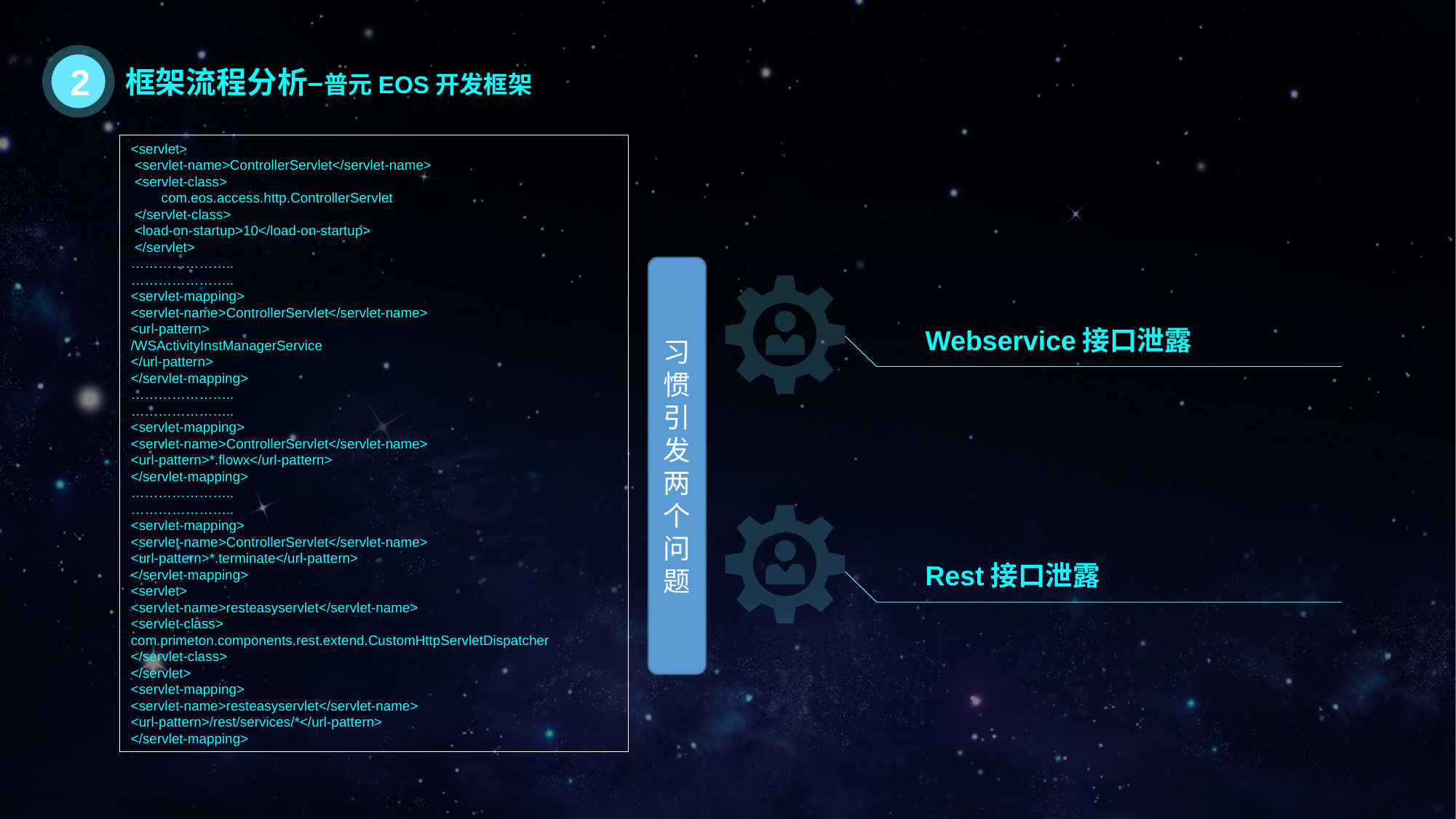

2
框架流程分析–普元EOS开发框架
<servlet>
 <servlet-name>ControllerServlet</servlet-name>
 <servlet-class>
        com.eos.access.http.ControllerServlet
 </servlet-class>
 <load-on-startup>10</load-on-startup>
 </servlet>
…………………..
…………………..
<servlet-mapping>
<servlet-name>ControllerServlet</servlet-name>
<url-pattern>
/WSActivityInstManagerService
</url-pattern>
</servlet-mapping>
…………………..
…………………..
<servlet-mapping>
<servlet-name>ControllerServlet</servlet-name>
<url-pattern>*.flowx</url-pattern>
</servlet-mapping>
…………………..
…………………..
<servlet-mapping>
<servlet-name>ControllerServlet</servlet-name>
<url-pattern>*.terminate</url-pattern>
</servlet-mapping>
<servlet>
<servlet-name>resteasyservlet</servlet-name>
<servlet-class>
com.primeton.components.rest.extend.CustomHttpServletDispatcher
</servlet-class>
</servlet>
<servlet-mapping>
<servlet-name>resteasyservlet</servlet-name>
<url-pattern>/rest/services/*</url-pattern>
</servlet-mapping>
习
惯
引
发
两
个
问
题

Webservice接口泄露

Rest接口泄露